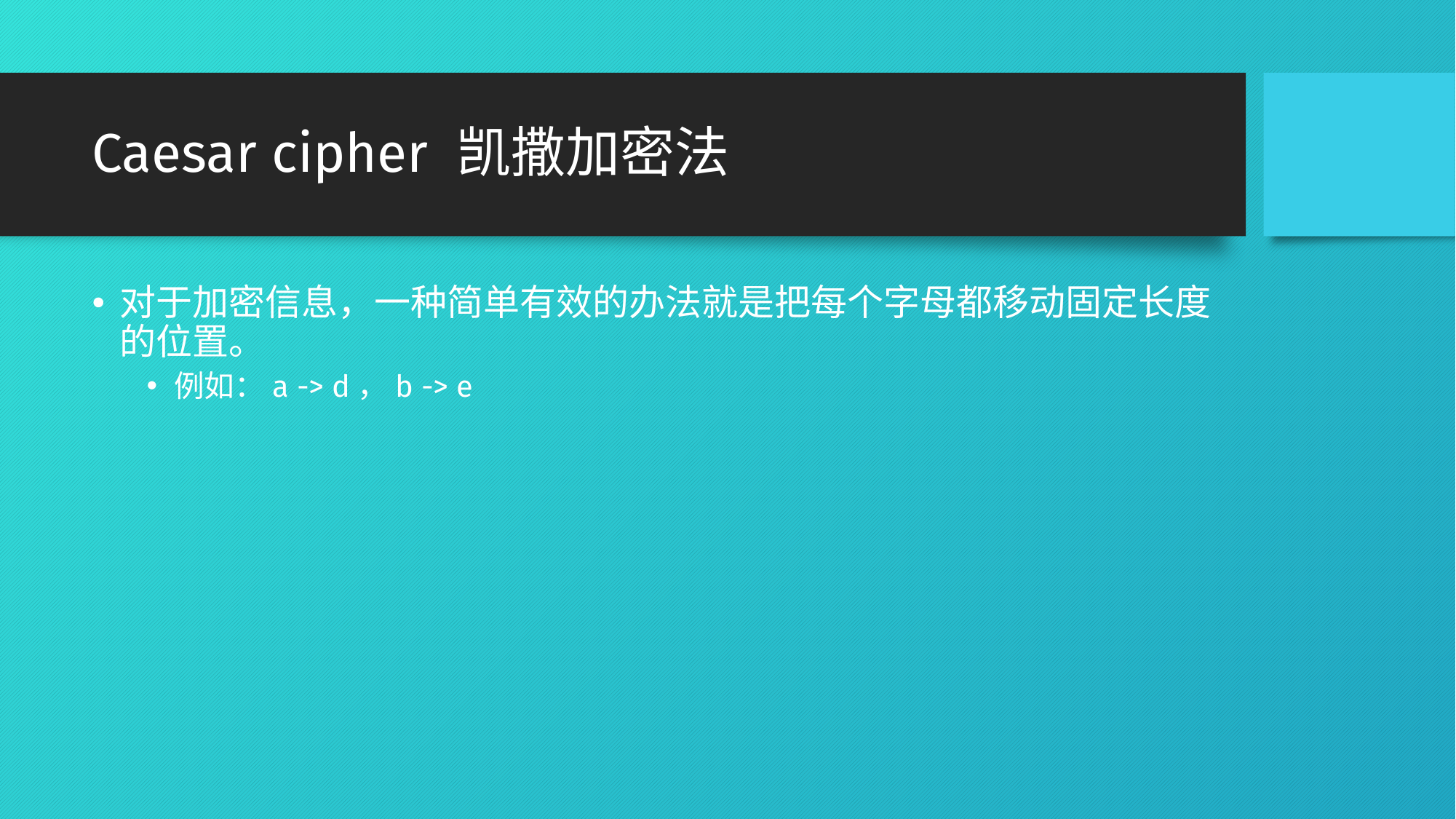

# Caesar cipher 凯撒加密法
对于加密信息，一种简单有效的办法就是把每个字母都移动固定长度的位置。
例如：a -> d，b -> e